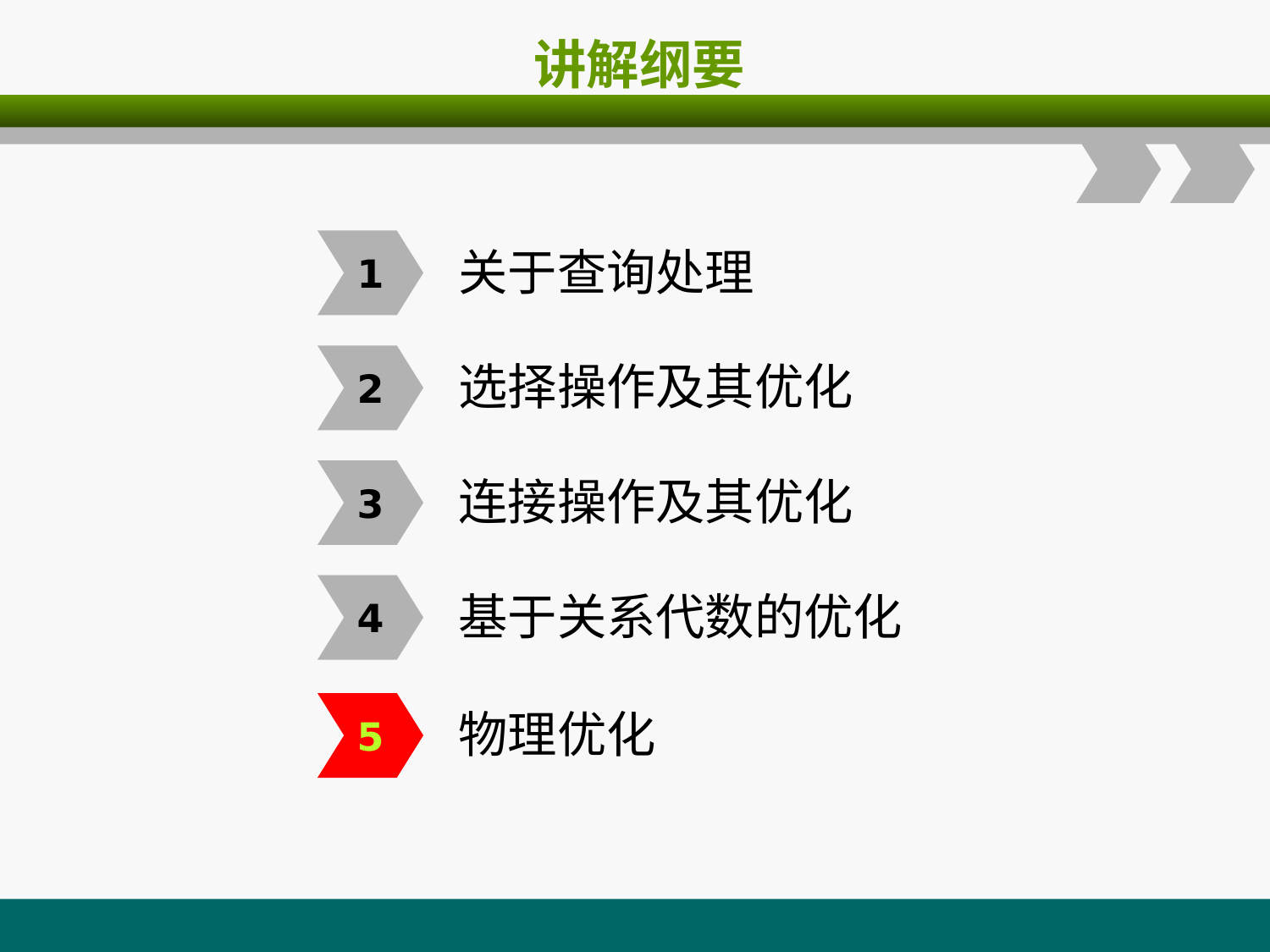

# 讲解纲要
1
 关于查询处理
2
 选择操作及其优化
3
 连接操作及其优化
4
 基于关系代数的优化
5
 物理优化